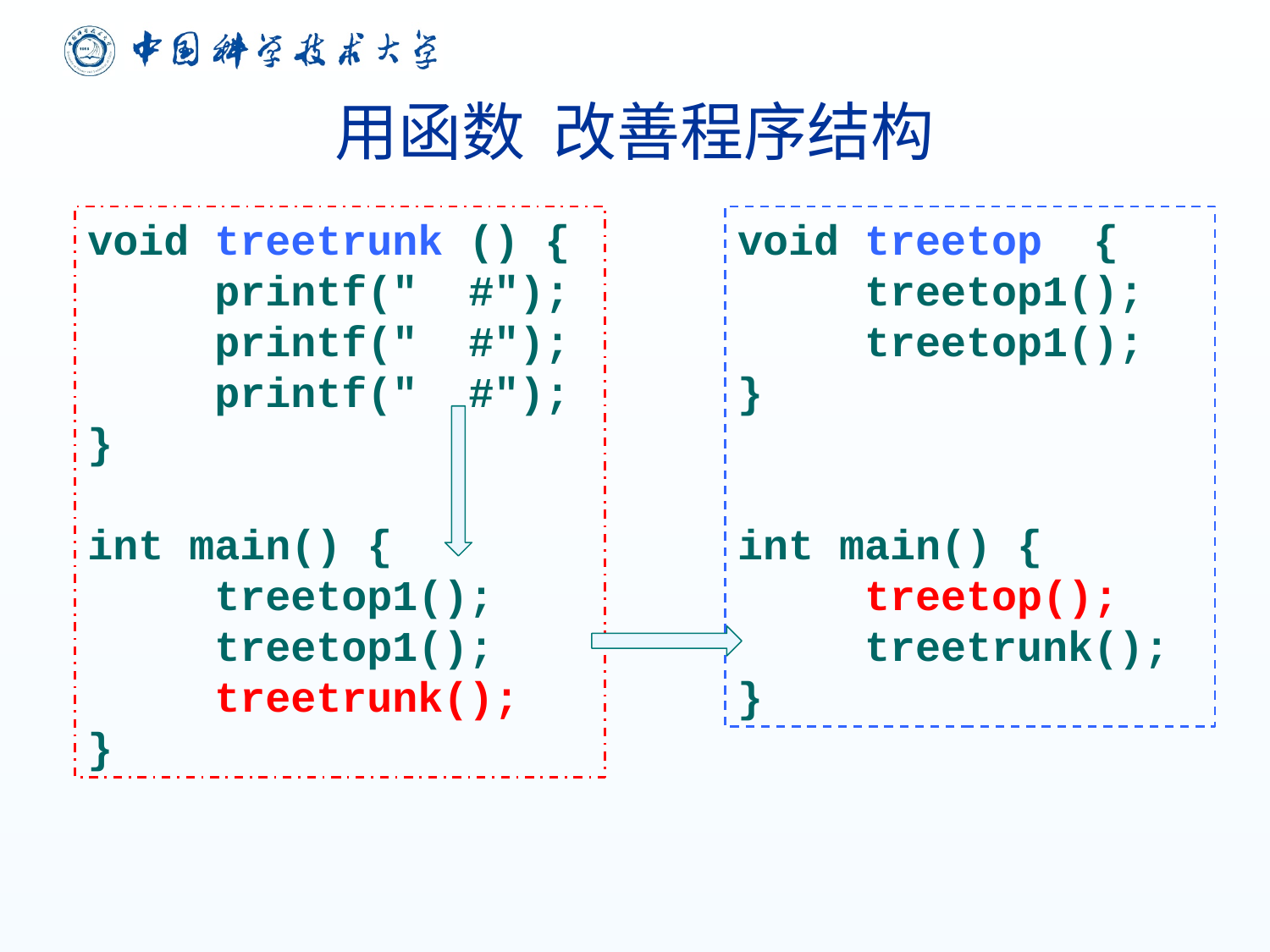

# 用函数  改善程序结构
void treetrunk () {
	printf(" 	#");
	printf(" 	#");
	printf(" 	#");
}

int main() {
	treetop1();
	treetop1();
	treetrunk();
}
void treetop  {
	treetop1();
	treetop1();
}

int main() {
	treetop();
	treetrunk();
}